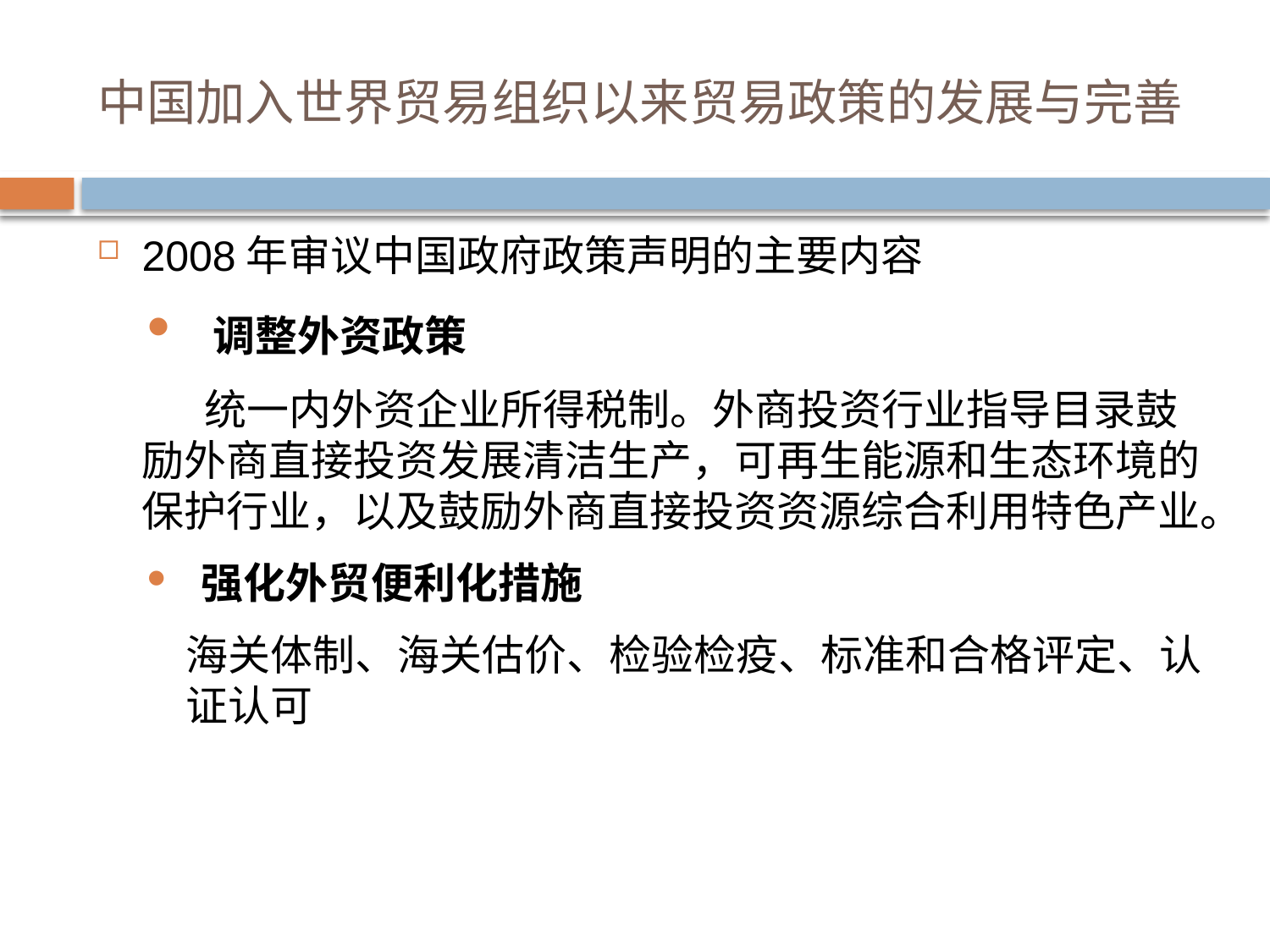

# 中国加入世界贸易组织以来贸易政策的发展与完善
2008年审议中国政府政策声明的主要内容
  调整外资政策
     统一内外资企业所得税制。外商投资行业指导目录鼓励外商直接投资发展清洁生产，可再生能源和生态环境的保护行业，以及鼓励外商直接投资资源综合利用特色产业。
  强化外贸便利化措施
   海关体制、海关估价、检验检疫、标准和合格评定、认
   证认可